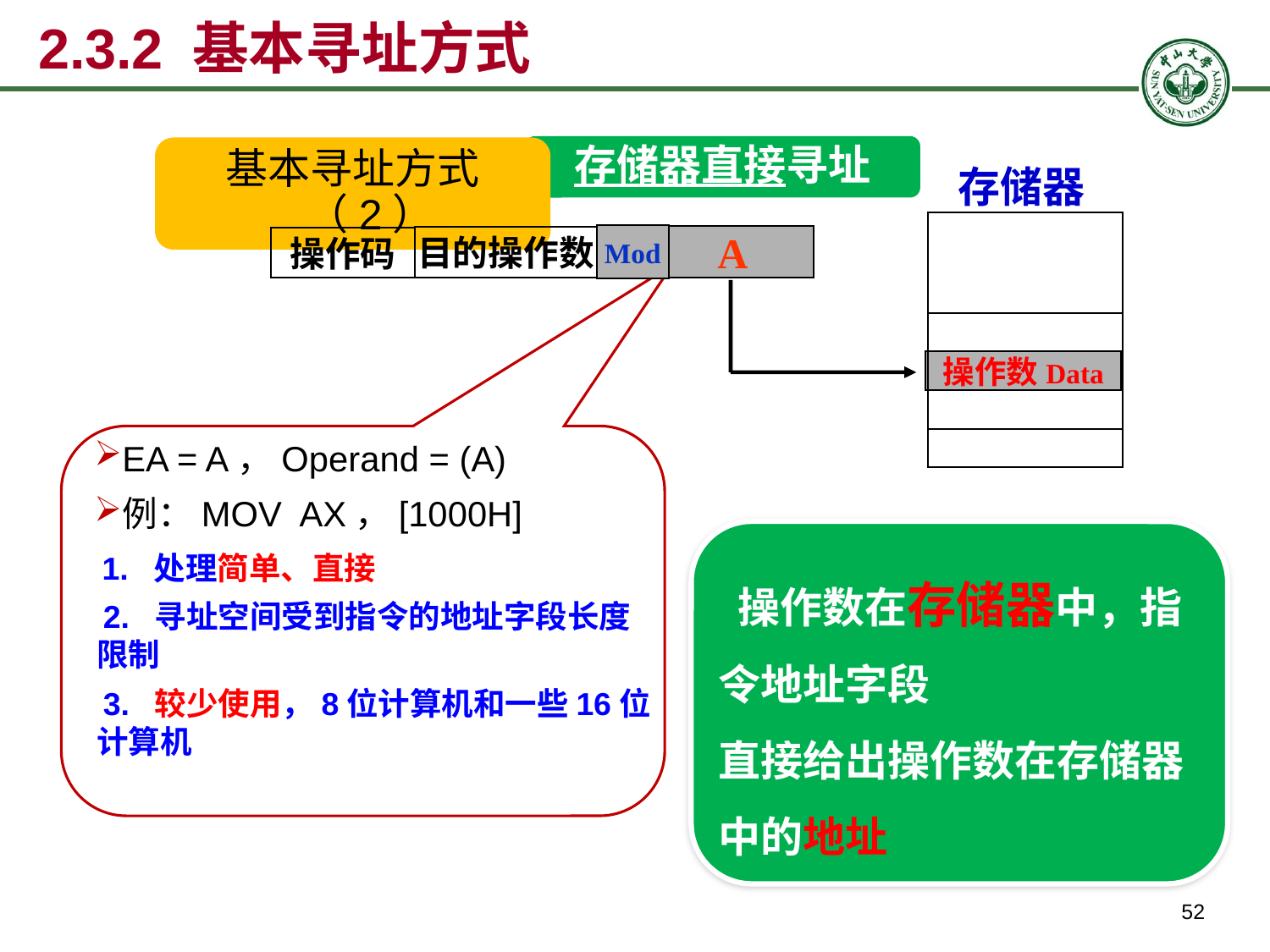

2.3.2 基本寻址方式
存储器直接寻址
基本寻址方式（2）
存储器

Mod
A
目的操作数
操作码

操作数Data
EA = A，Operand = (A)
例：MOV  AX，[1000H]
 1.  处理简单、直接
 2.  寻址空间受到指令的地址字段长度限制
 3.  较少使用，8位计算机和一些16位计算机

 操作数在存储器中，指令地址字段
直接给出操作数在存储器中的地址